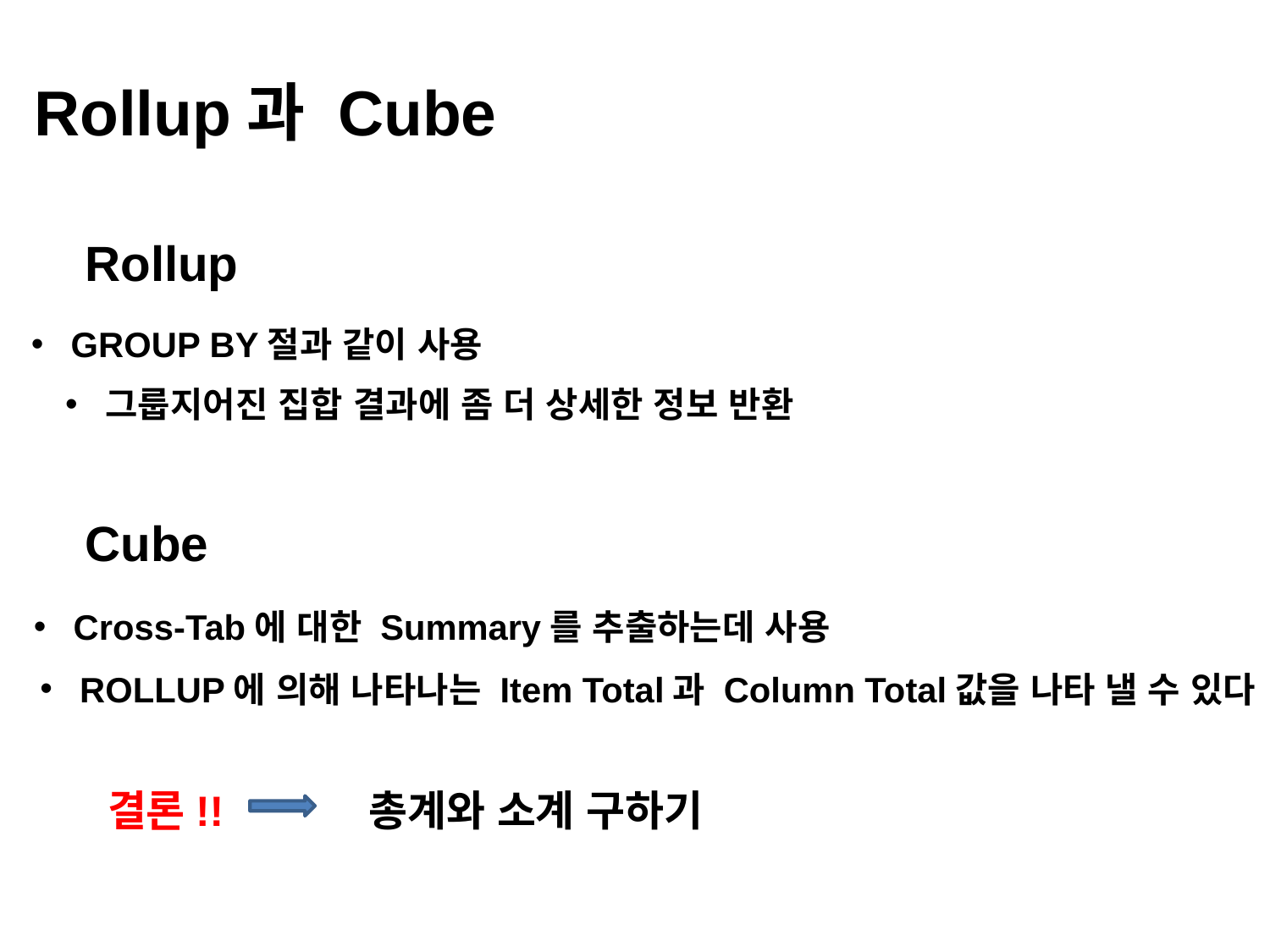

Rollup과 Cube
Rollup
GROUP BY절과 같이 사용
그룹지어진 집합 결과에 좀 더 상세한 정보 반환
Cube
Cross-Tab에 대한 Summary를 추출하는데 사용
ROLLUP에 의해 나타나는 Item Total과 Column Total값을 나타 낼 수 있다
결론!!
총계와 소계 구하기